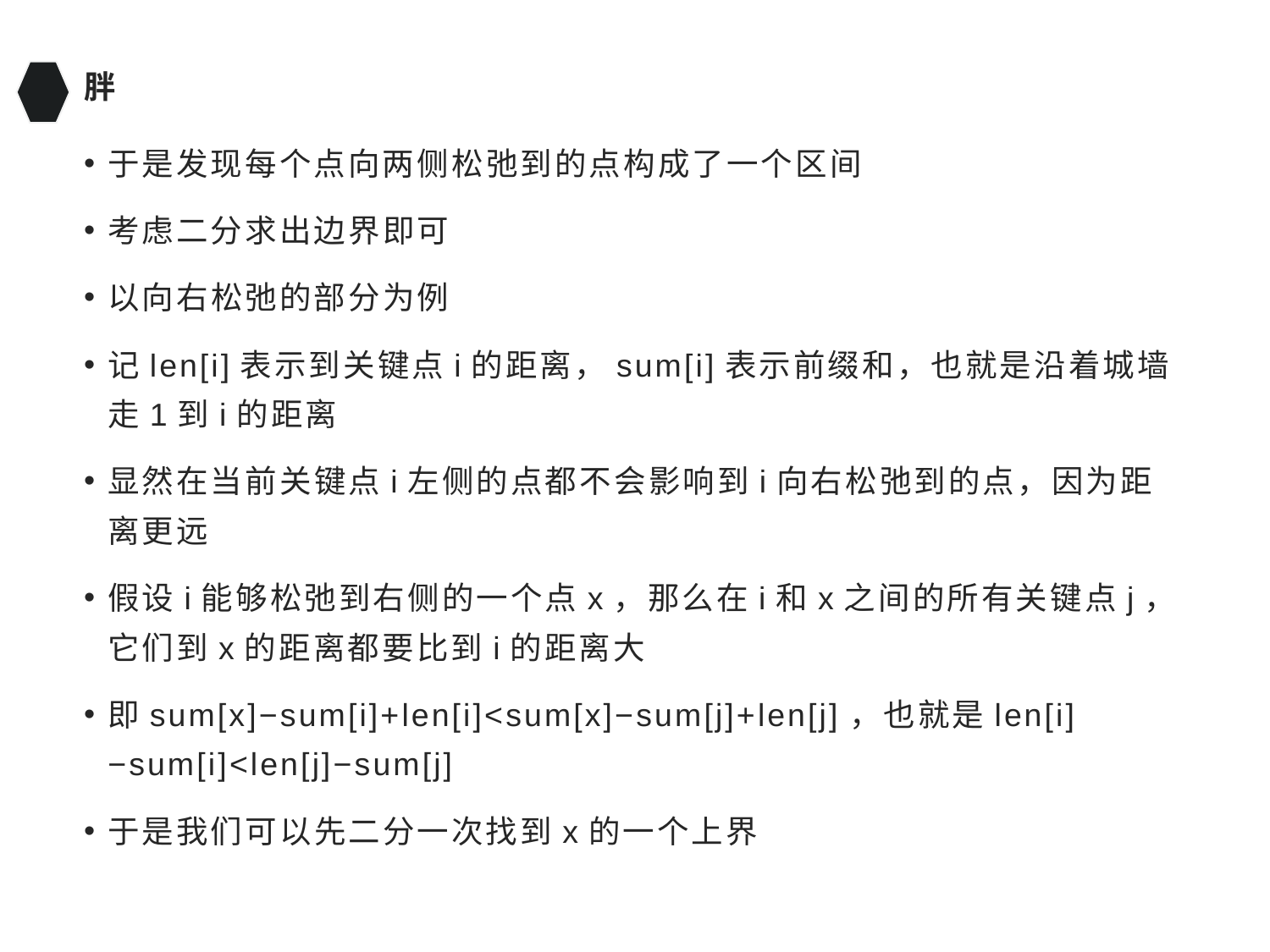

# 胖
于是发现每个点向两侧松弛到的点构成了一个区间
考虑二分求出边界即可
以向右松弛的部分为例
记len[i]表示到关键点i的距离，sum[i]表示前缀和，也就是沿着城墙走1到i的距离
显然在当前关键点i左侧的点都不会影响到i向右松弛到的点，因为距离更远
假设i能够松弛到右侧的一个点x，那么在i和x之间的所有关键点j，它们到x的距离都要比到i的距离大
即sum[x]−sum[i]+len[i]<sum[x]−sum[j]+len[j]，也就是len[i]−sum[i]<len[j]−sum[j]
于是我们可以先二分一次找到x的一个上界